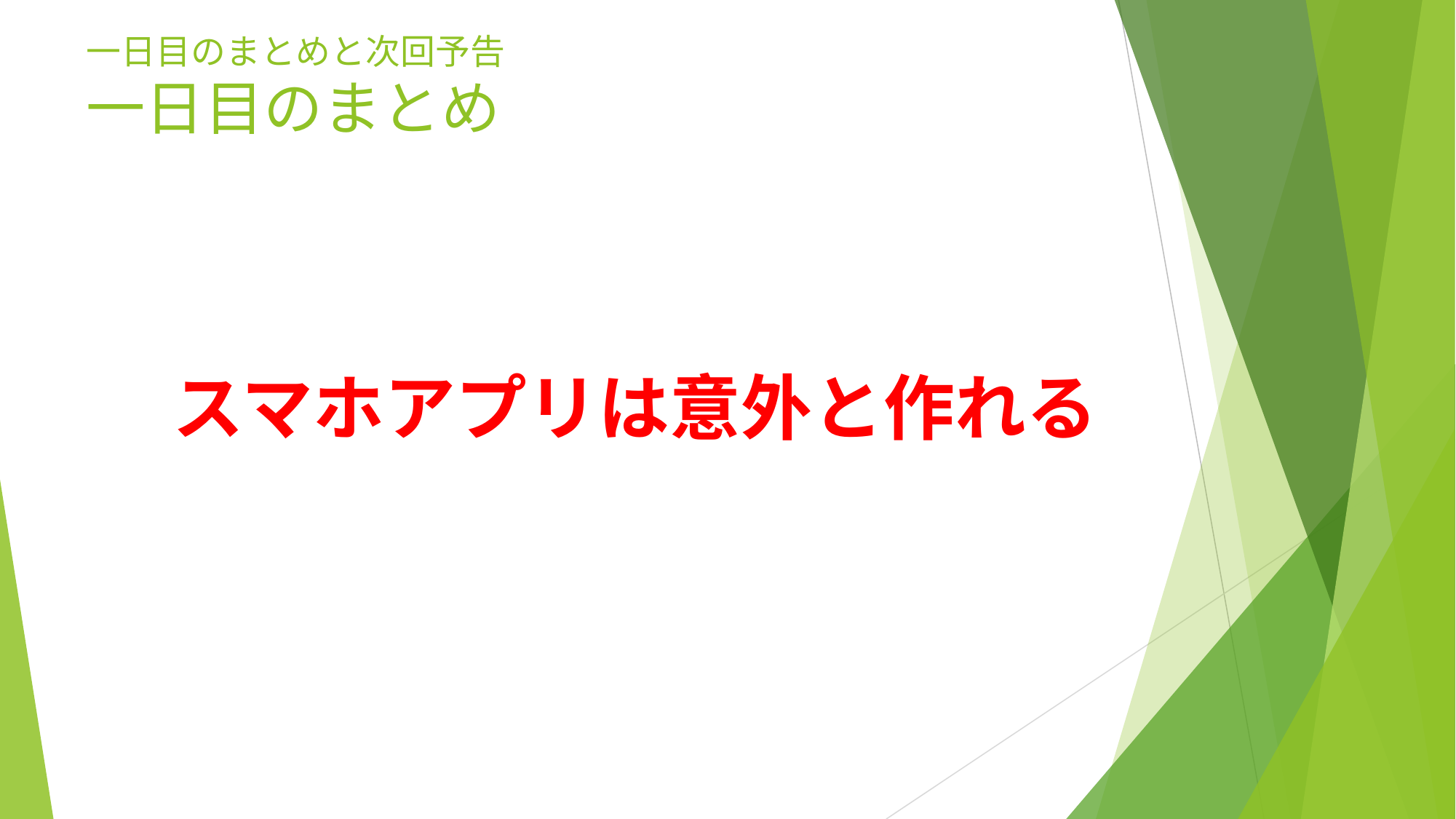

# 一日目のまとめと次回予告 一日目のまとめ
スマホアプリは意外と作れる